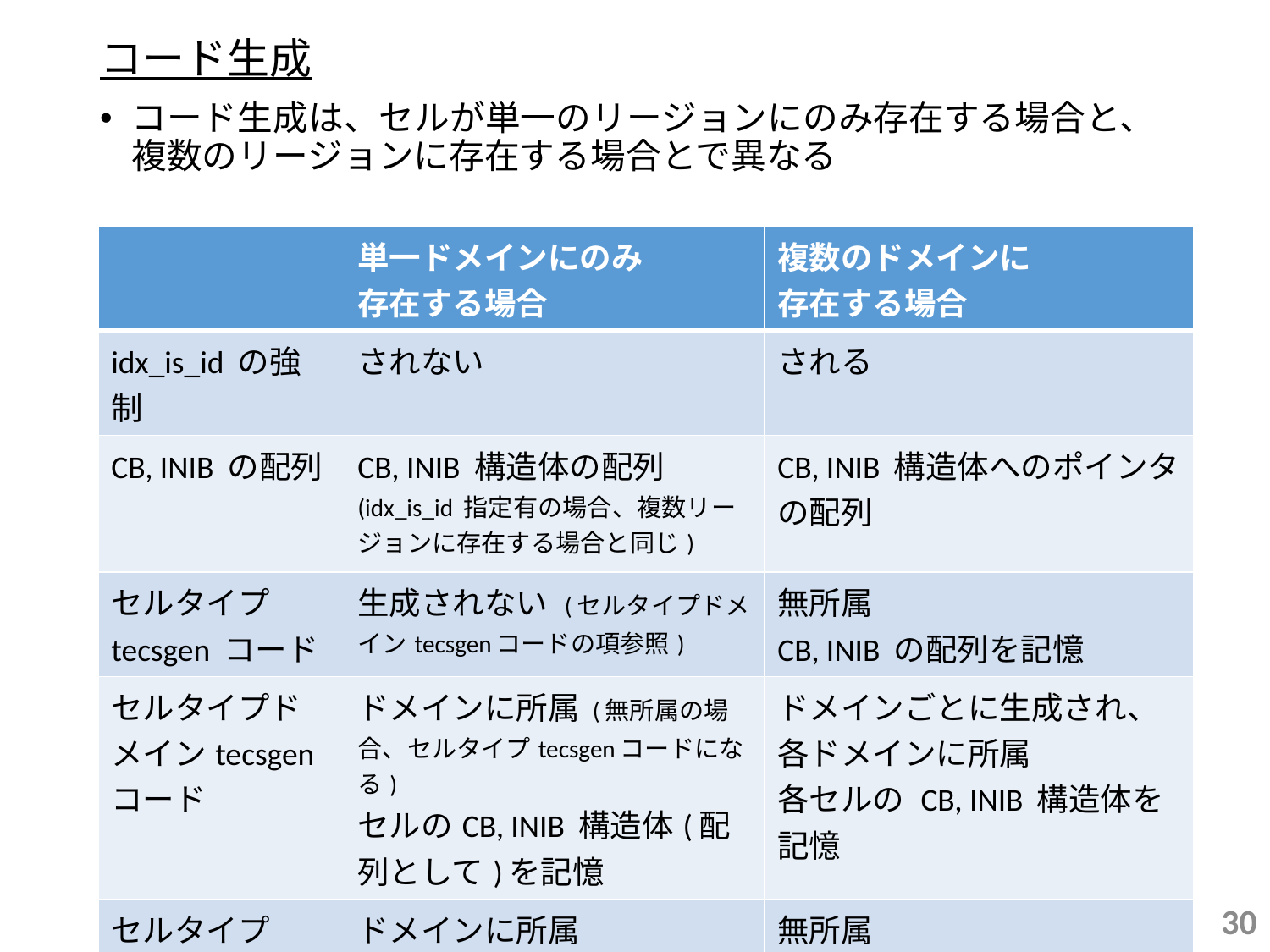

#
コード生成
コード生成は、セルが単一のリージョンにのみ存在する場合と、複数のリージョンに存在する場合とで異なる
|  | 単一ドメインにのみ 存在する場合 | 複数のドメインに 存在する場合 |
| --- | --- | --- |
| idx\_is\_id の強制 | されない | される |
| CB, INIB の配列 | CB, INIB 構造体の配列 (idx\_is\_id 指定有の場合、複数リージョンに存在する場合と同じ) | CB, INIB 構造体へのポインタの配列 |
| セルタイプtecsgen コード | 生成されない (セルタイプドメインtecsgenコードの項参照) | 無所属 CB, INIB の配列を記憶 |
| セルタイプドメインtecsgen コード | ドメインに所属 (無所属の場合、セルタイプtecsgenコードになる) セルのCB, INIB 構造体(配列として)を記憶 | ドメインごとに生成され、各ドメインに所属 各セルの CB, INIB 構造体を記憶 |
| セルタイプコード | ドメインに所属 | 無所属 |
|  |  |  |
30